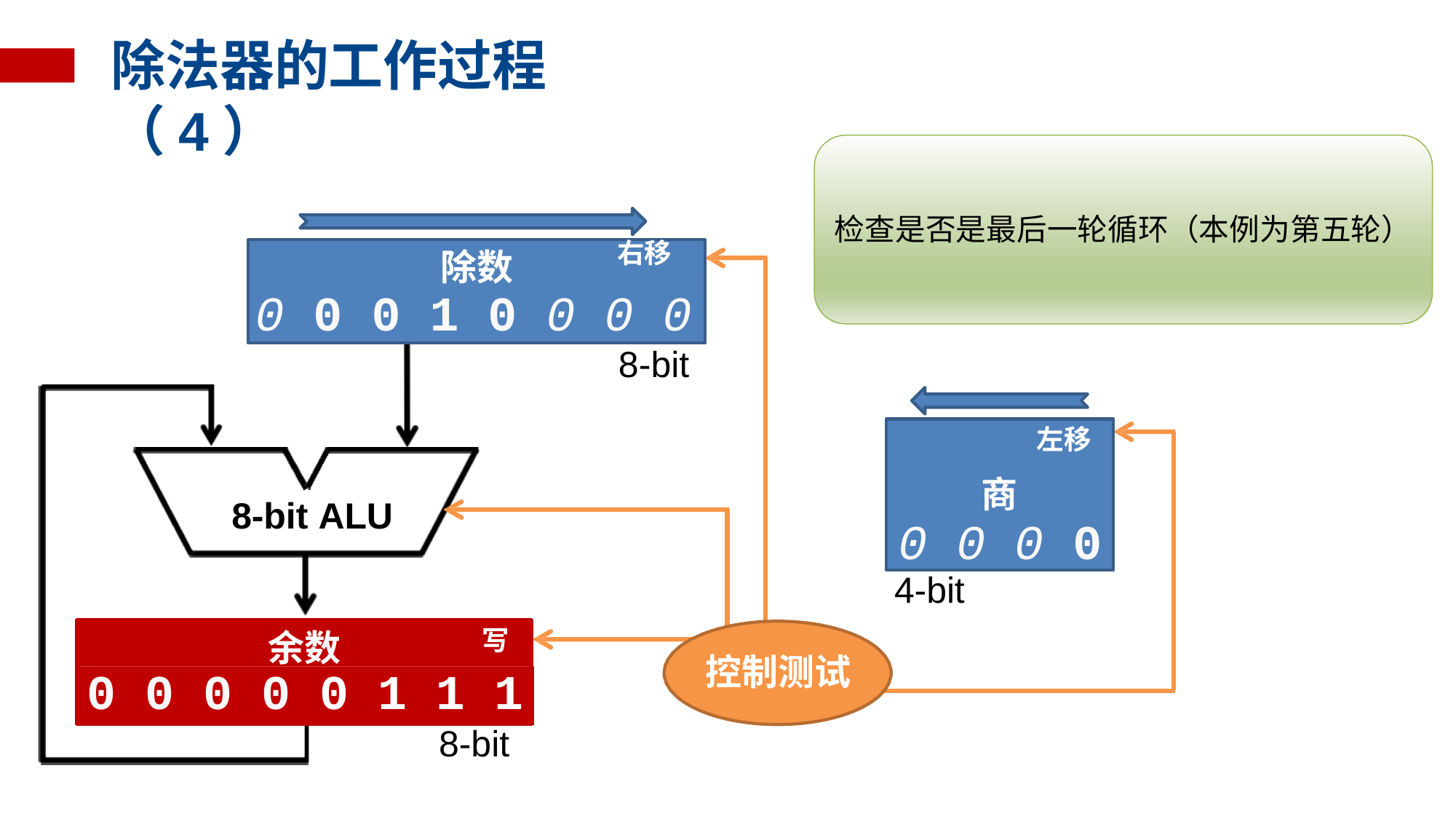

# 除法器的工作过程（4）

检查是否是最后一轮循环（本例为第五轮）
右移

除数

0 0 0 1 0 0 0 0
8-bit

左移

商
8-bit ALU

0 0 0 0

4-bit

写
余数

控制测试
0 0 0 0 0 1 1 1

8-bit